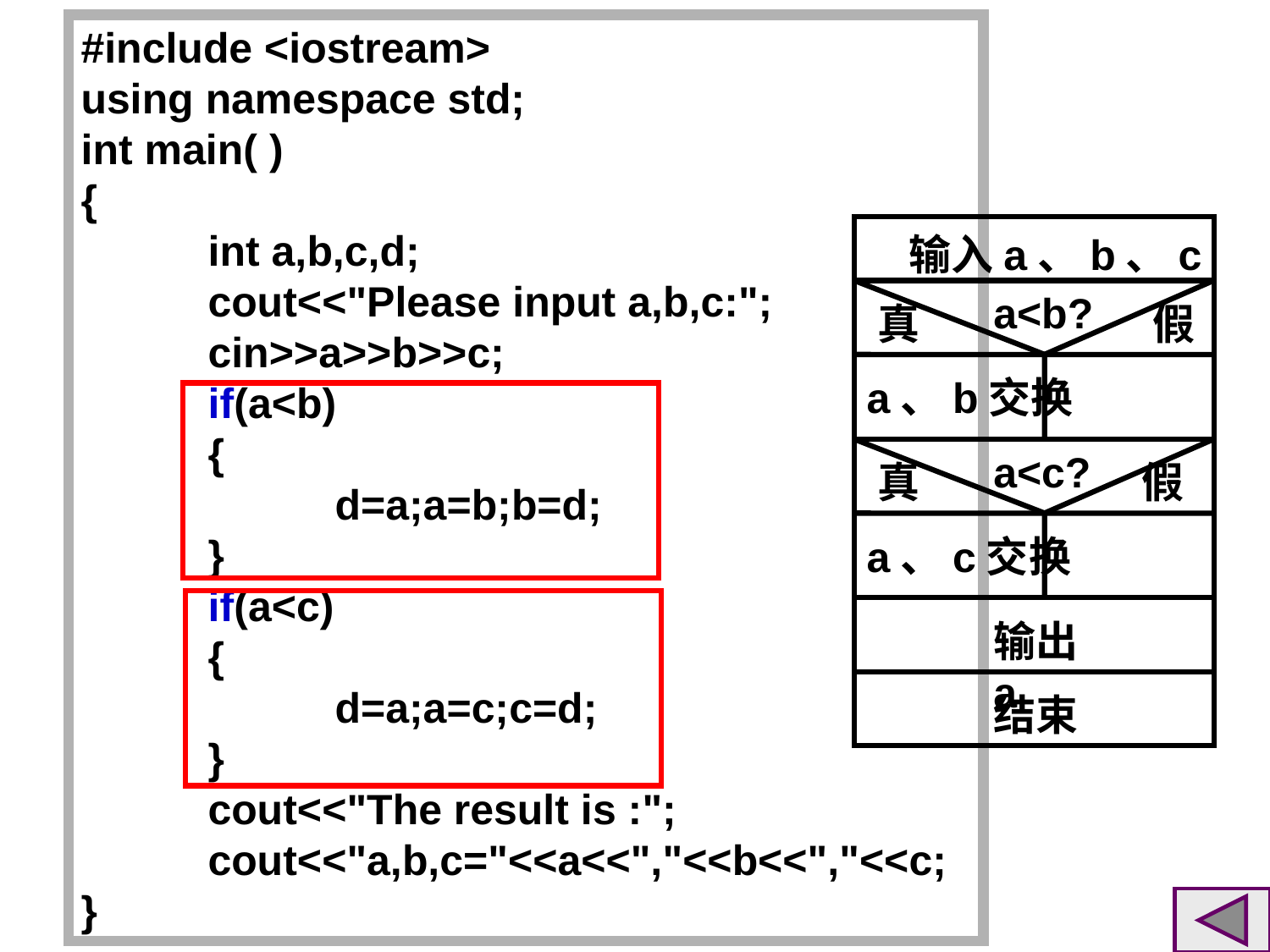

#include <iostream>
using namespace std;
int main( )
{
	int a,b,c,d;
	cout<<"Please input a,b,c:";
	cin>>a>>b>>c;
	if(a<b)
	{
		d=a;a=b;b=d;
	}
	if(a<c)
	{
		d=a;a=c;c=d;
	}
	cout<<"The result is :";
	cout<<"a,b,c="<<a<<","<<b<<","<<c;
}

输入a、b、c

a<b?

真
假

a、b交换

a<c?

真
假

a、c交换

输出a

结束